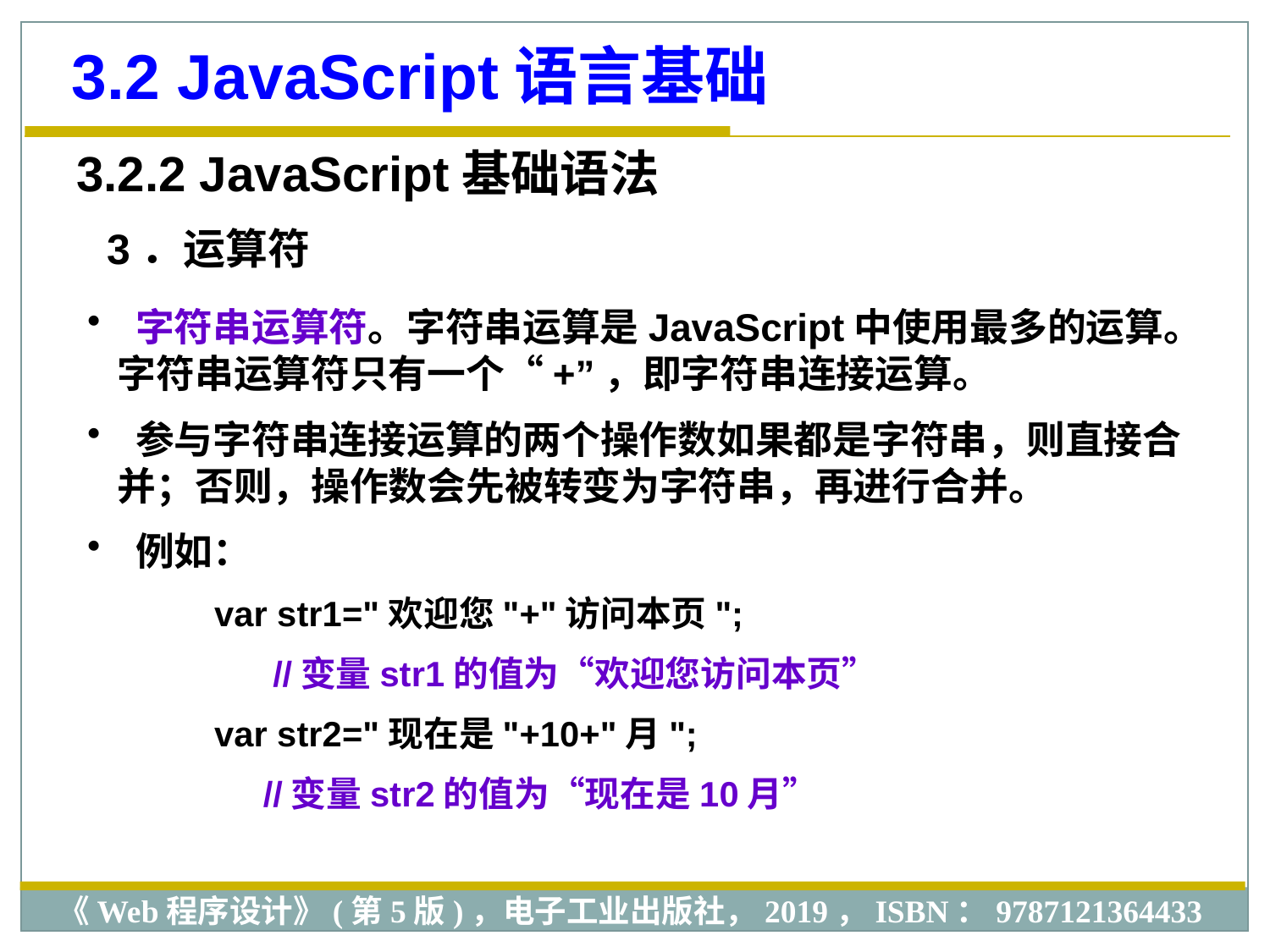

3.2 JavaScript语言基础
3.2.2 JavaScript基础语法
3．运算符
 字符串运算符。字符串运算是JavaScript中使用最多的运算。字符串运算符只有一个“+”，即字符串连接运算。
 参与字符串连接运算的两个操作数如果都是字符串，则直接合并；否则，操作数会先被转变为字符串，再进行合并。
 例如：
var str1="欢迎您"+"访问本页";
      //变量str1的值为“欢迎您访问本页”
var str2="现在是"+10+"月";
     //变量str2的值为“现在是10月”